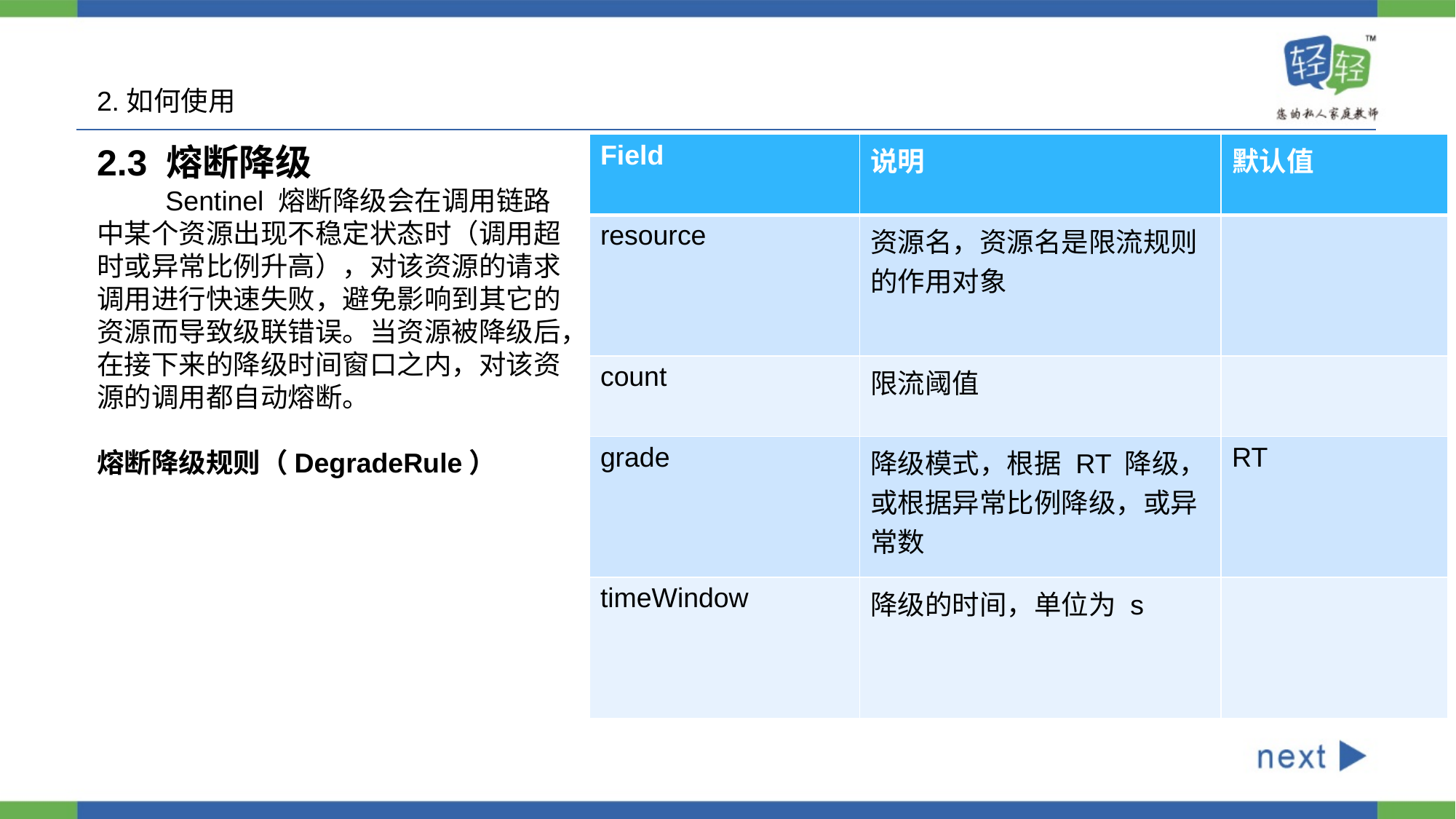

2.如何使用
2.3 熔断降级
         Sentinel 熔断降级会在调用链路中某个资源出现不稳定状态时（调用超时或异常比例升高），对该资源的请求调用进行快速失败，避免影响到其它的资源而导致级联错误。当资源被降级后，在接下来的降级时间窗口之内，对该资源的调用都自动熔断。

熔断降级规则（DegradeRule）
| Field | 说明 | 默认值 |
| --- | --- | --- |
| resource | 资源名，资源名是限流规则的作用对象 |  |
| count | 限流阈值 |  |
| grade | 降级模式，根据 RT 降级，或根据异常比例降级，或异常数 | RT |
| timeWindow | 降级的时间，单位为 s |  |
8